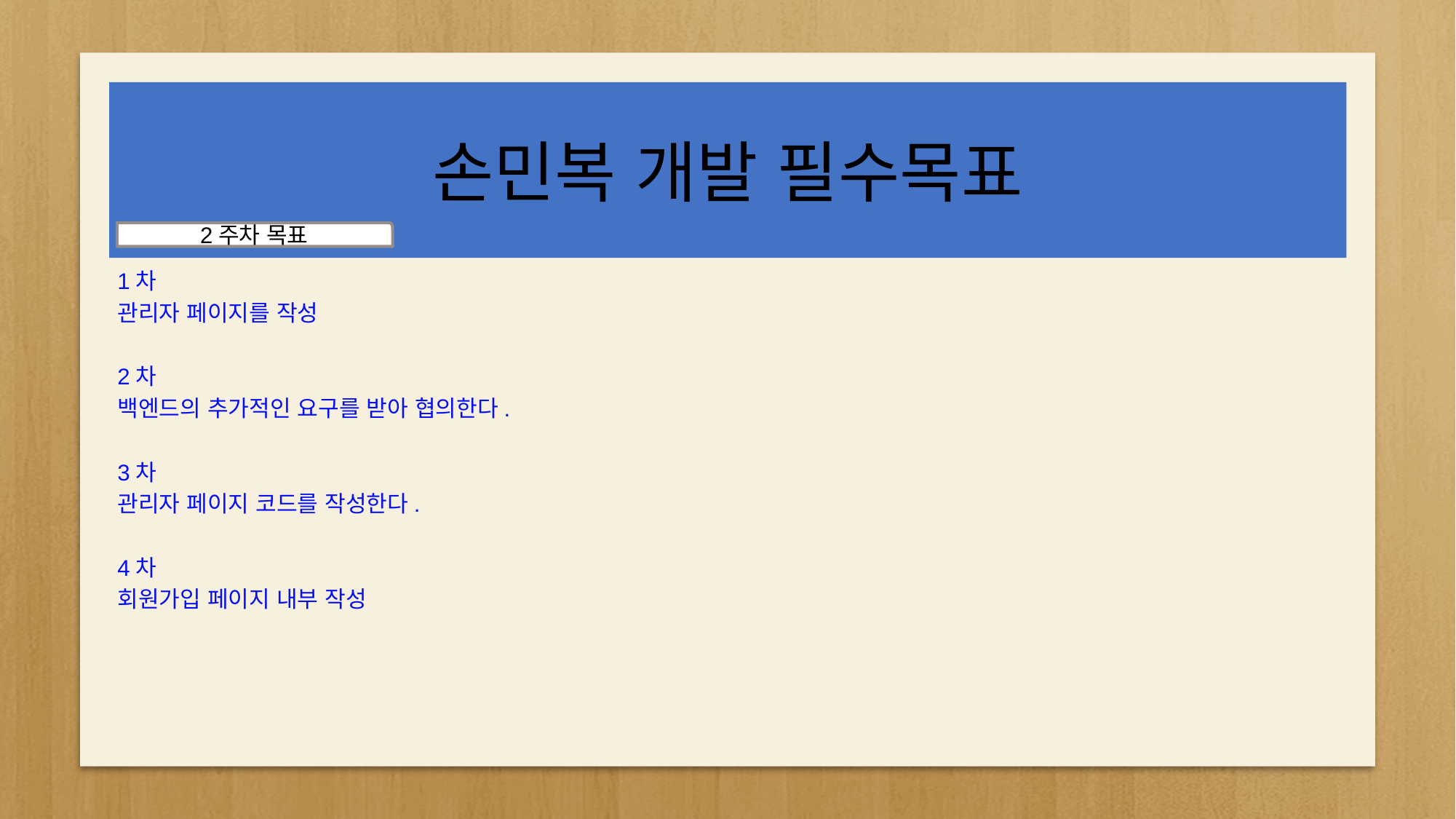

# 손민복 개발 필수목표
2주차 목표
1차
관리자 페이지를 작성

2차
백엔드의 추가적인 요구를 받아 협의한다.

3차
관리자 페이지 코드를 작성한다.

4차
회원가입 페이지 내부 작성